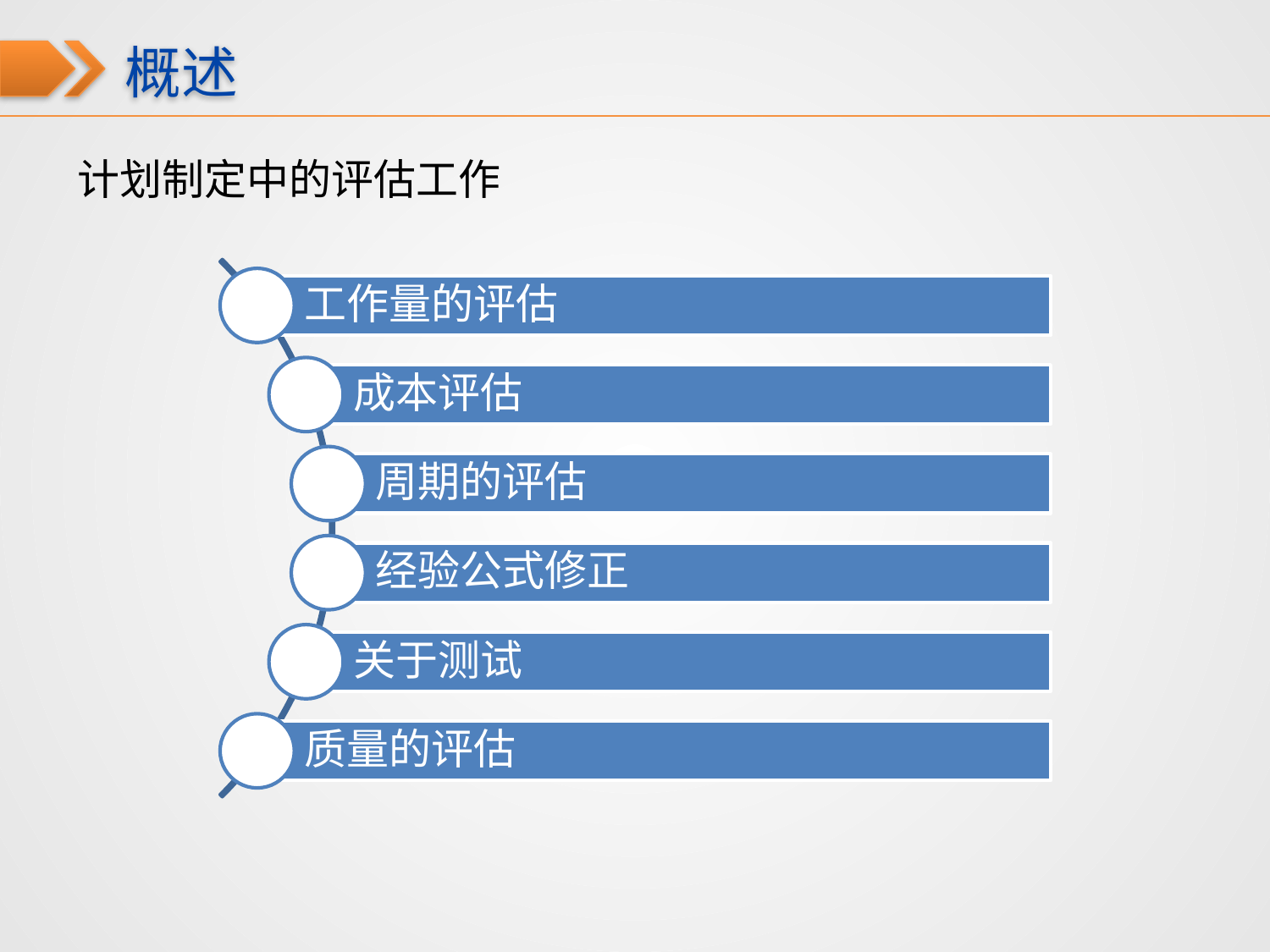

概述

计划制定中的评估工作
工作量的评估
成本评估
周期的评估
经验公式修正
关于测试
质量的评估